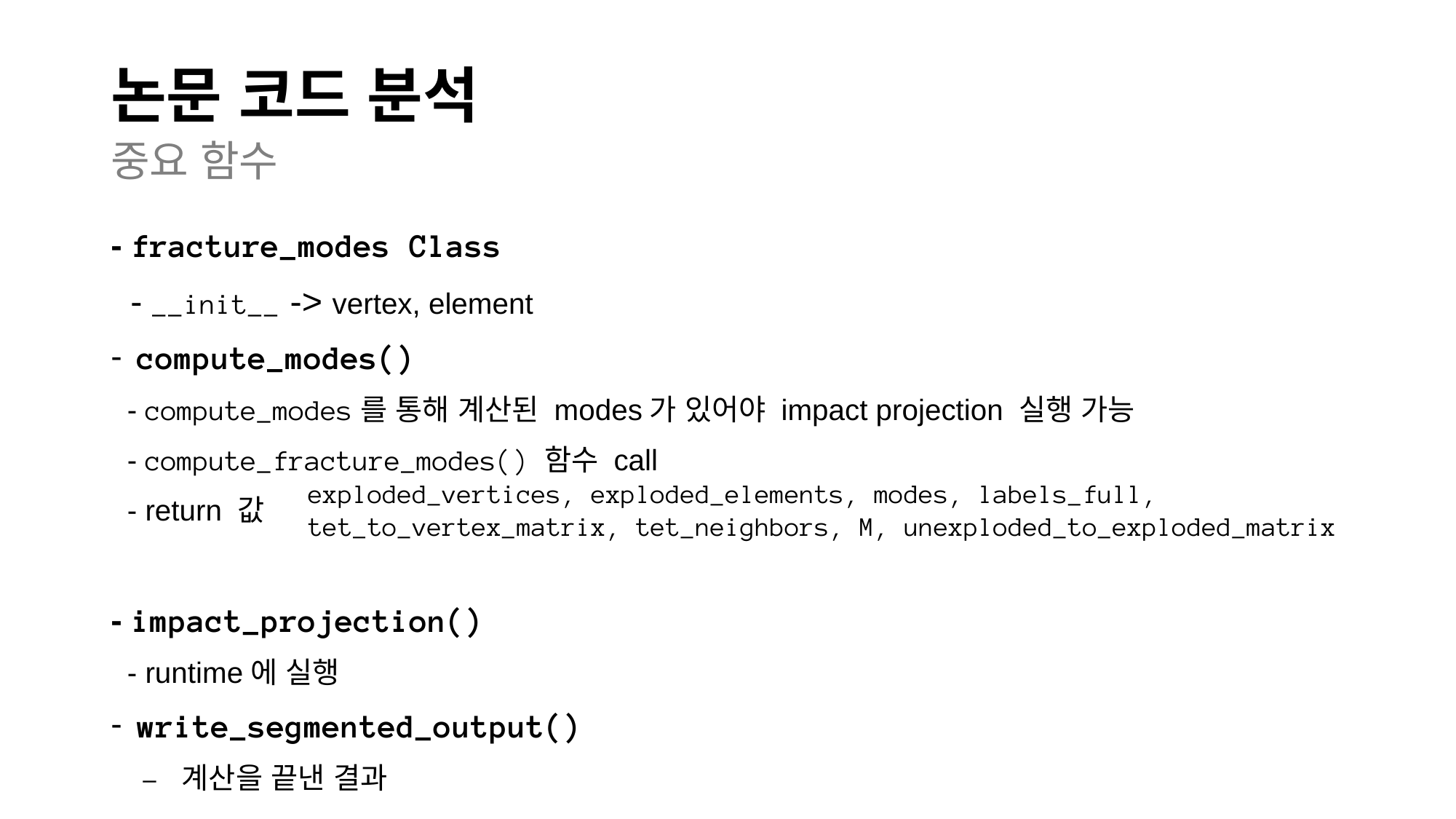

# 논문 코드 분석
중요 함수
- fracture_modes Class
  - __init__ -> vertex, element
compute_modes()
  - compute_modes를 통해 계산된 modes가 있어야 impact projection 실행 가능
  - compute_fracture_modes() 함수 call
  - return 값

- impact_projection()
  - runtime에 실행
write_segmented_output()
  - 계산을 끝낸 결과
exploded_vertices, exploded_elements, modes, labels_full, tet_to_vertex_matrix, tet_neighbors, M, unexploded_to_exploded_matrix